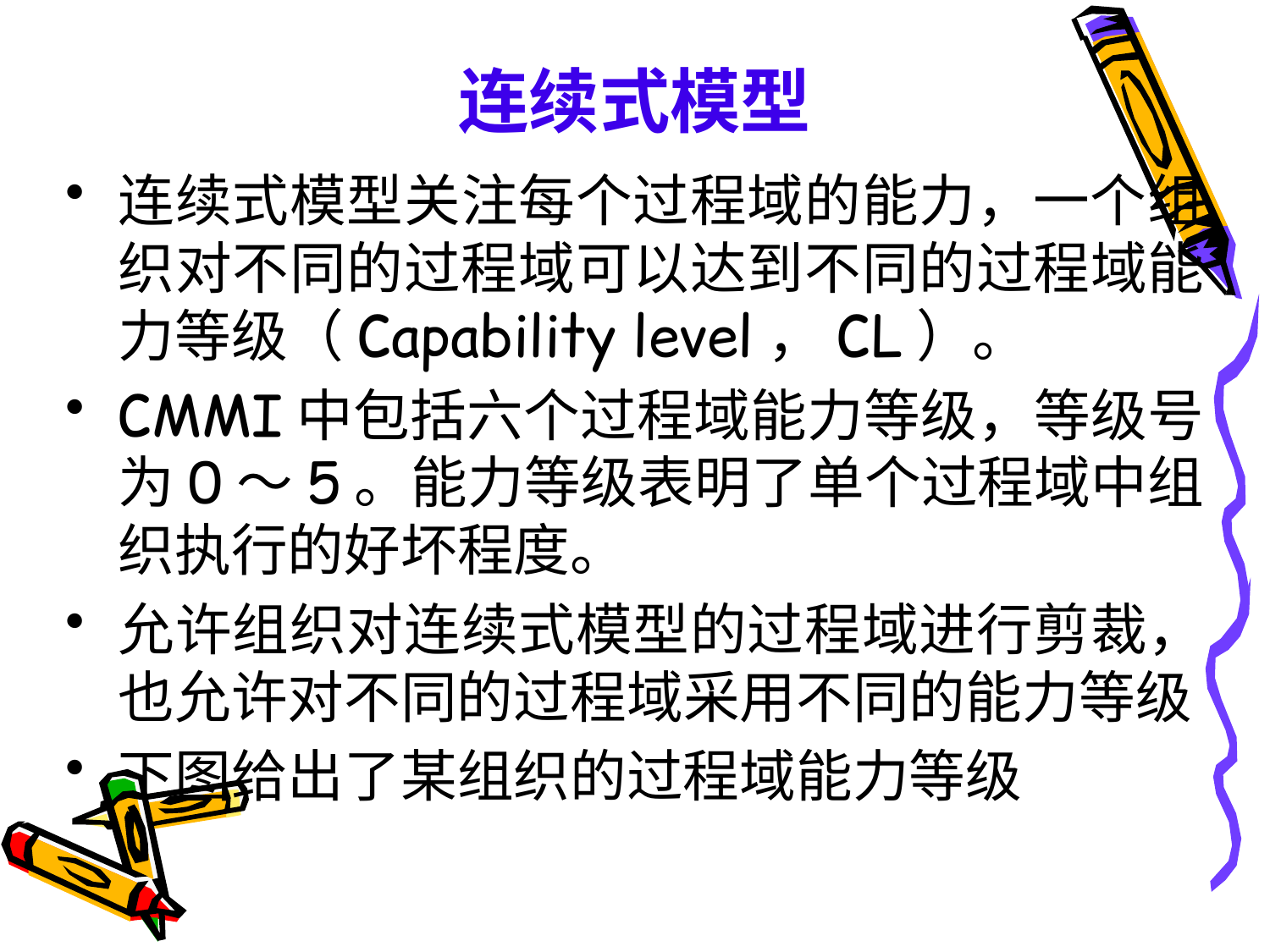

# 连续式模型
连续式模型关注每个过程域的能力，一个组织对不同的过程域可以达到不同的过程域能力等级（Capability level，CL）。
CMMI中包括六个过程域能力等级，等级号为0～5。能力等级表明了单个过程域中组织执行的好坏程度。
允许组织对连续式模型的过程域进行剪裁，也允许对不同的过程域采用不同的能力等级
下图给出了某组织的过程域能力等级